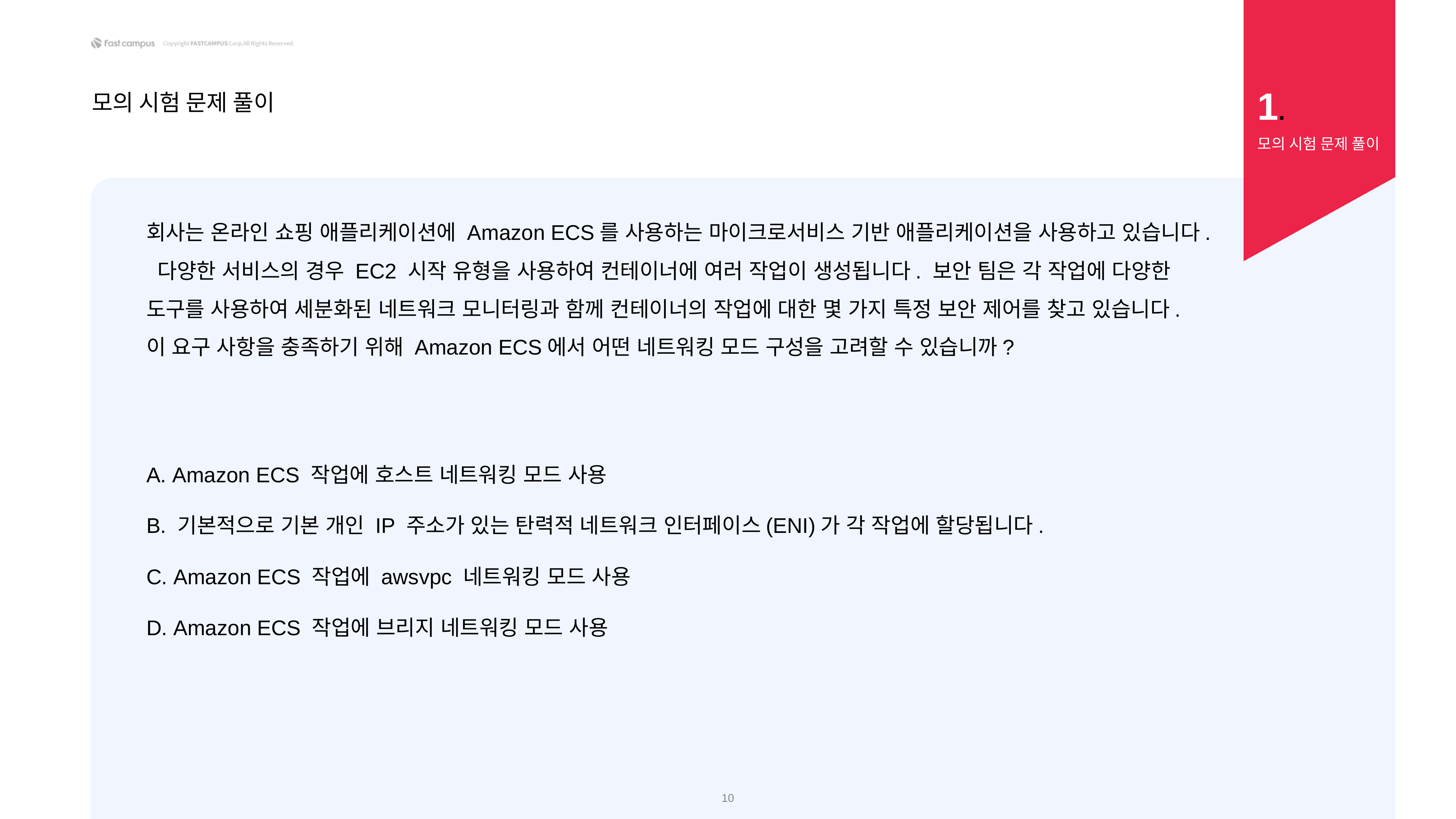

1.
모의 시험 문제 풀이
모의 시험 문제 풀이
회사는 온라인 쇼핑 애플리케이션에 Amazon ECS를 사용하는 마이크로서비스 기반 애플리케이션을 사용하고 있습니다. 다양한 서비스의 경우 EC2 시작 유형을 사용하여 컨테이너에 여러 작업이 생성됩니다. 보안 팀은 각 작업에 다양한 도구를 사용하여 세분화된 네트워크 모니터링과 함께 컨테이너의 작업에 대한 몇 가지 특정 보안 제어를 찾고 있습니다.
이 요구 사항을 충족하기 위해 Amazon ECS에서 어떤 네트워킹 모드 구성을 고려할 수 있습니까?
A. Amazon ECS 작업에 호스트 네트워킹 모드 사용
B. 기본적으로 기본 개인 IP 주소가 있는 탄력적 네트워크 인터페이스(ENI)가 각 작업에 할당됩니다.
C. Amazon ECS 작업에 awsvpc 네트워킹 모드 사용
D. Amazon ECS 작업에 브리지 네트워킹 모드 사용
10